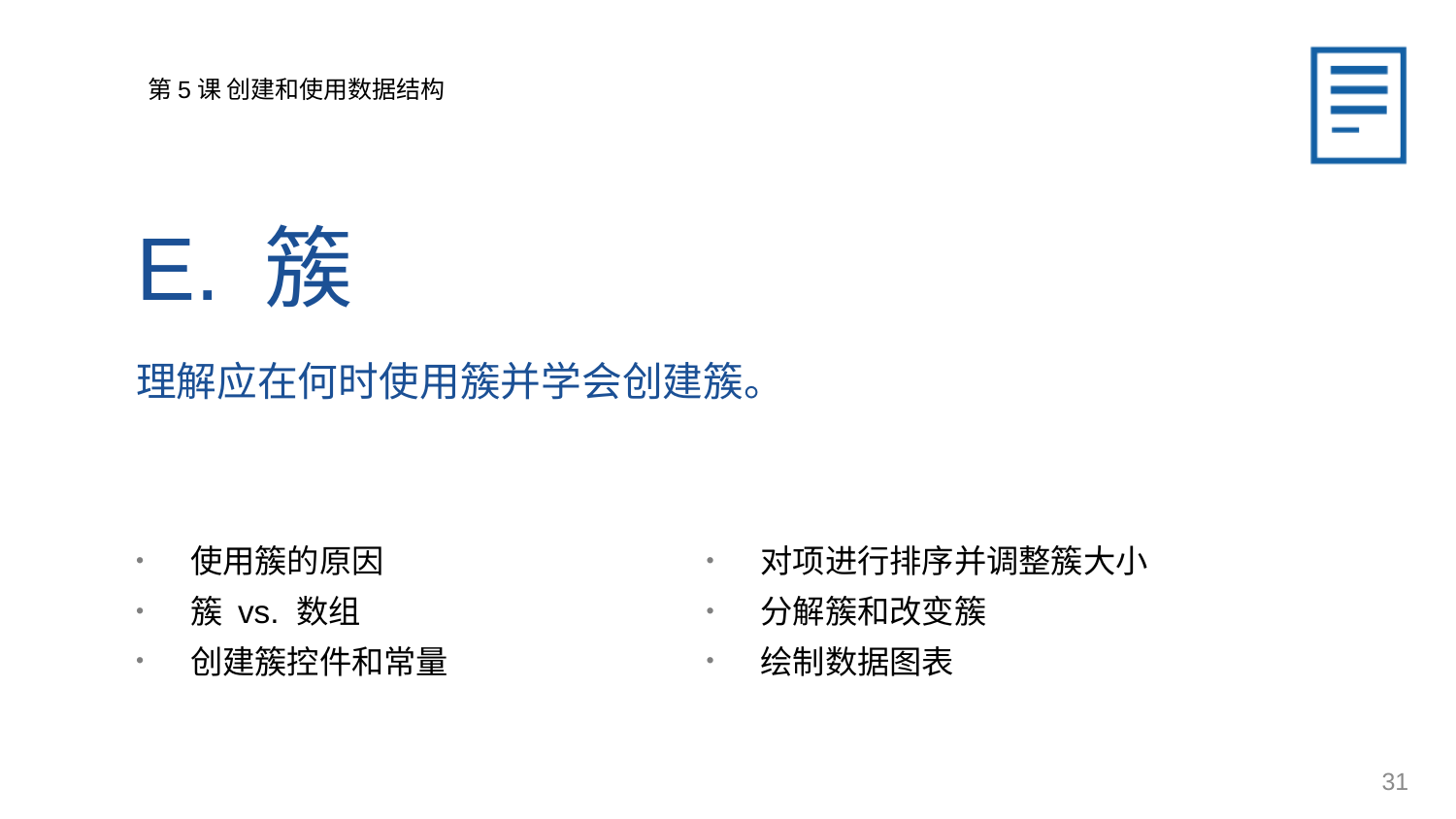

E. 簇
理解应在何时使用簇并学会创建簇。
使用簇的原因
簇 vs. 数组
创建簇控件和常量

对项进行排序并调整簇大小
分解簇和改变簇
绘制数据图表

31